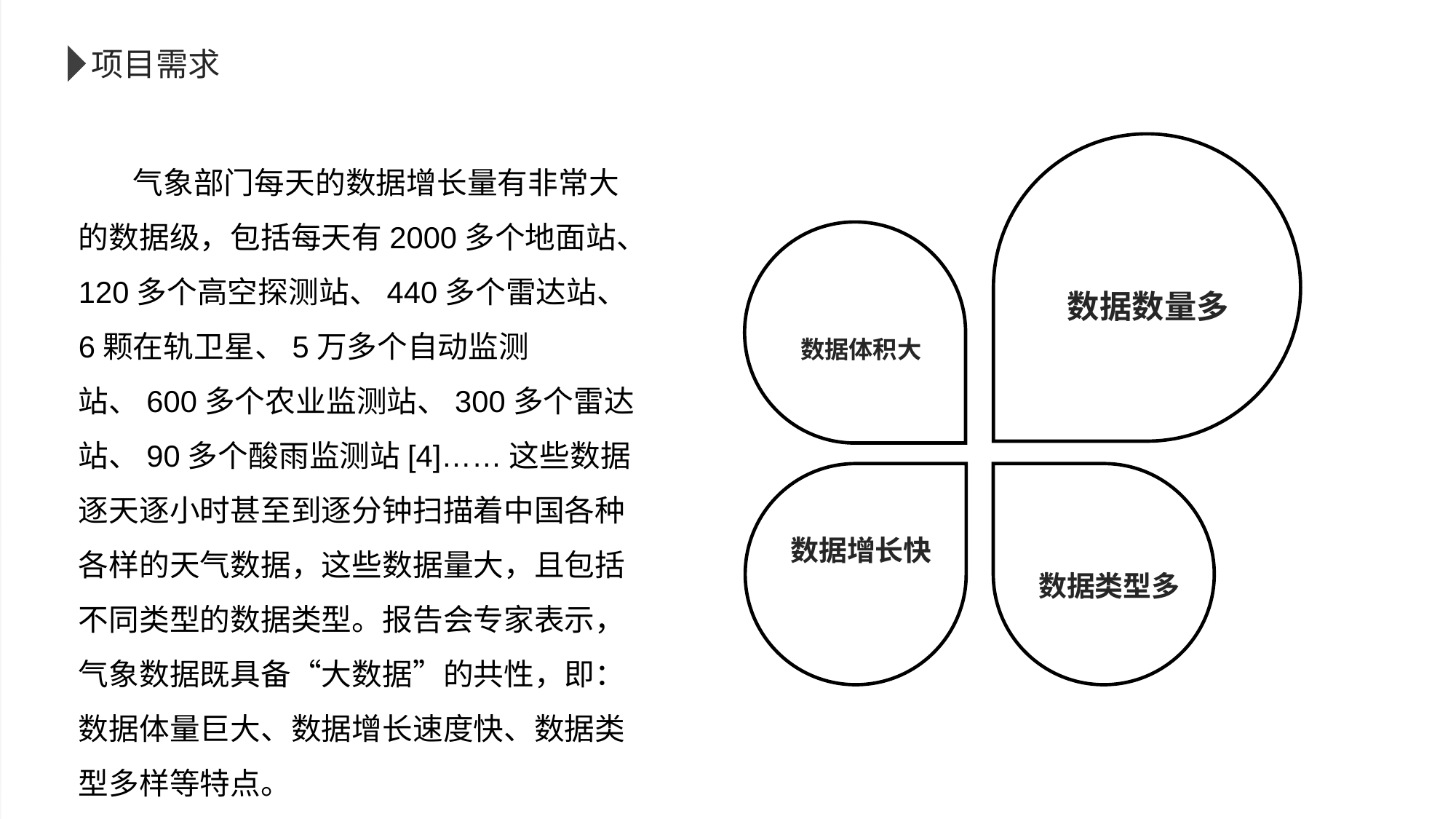

项目需求

数据数量多
数据体积大
数据增长快
数据类型多
       气象部门每天的数据增长量有非常大的数据级，包括每天有2000多个地面站、120多个高空探测站、440多个雷达站、6颗在轨卫星、5万多个自动监测站、600多个农业监测站、300多个雷达站、90多个酸雨监测站[4]……这些数据逐天逐小时甚至到逐分钟扫描着中国各种各样的天气数据，这些数据量大，且包括不同类型的数据类型。报告会专家表示，气象数据既具备“大数据”的共性，即：数据体量巨大、数据增长速度快、数据类型多样等特点。